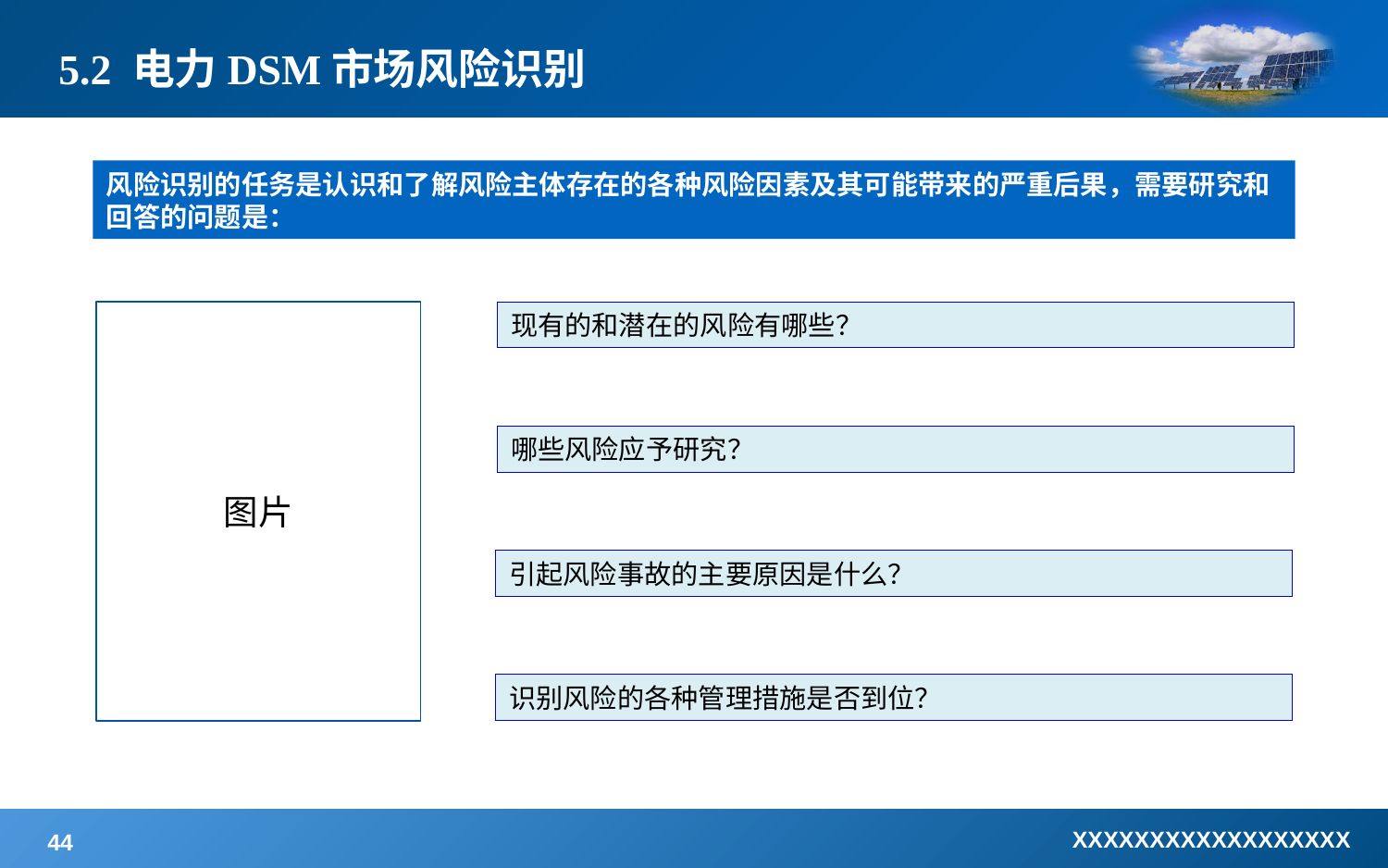

5.2 电力DSM市场风险识别
风险识别的任务是认识和了解风险主体存在的各种风险因素及其可能带来的严重后果，需要研究和回答的问题是：

图片
现有的和潜在的风险有哪些？
哪些风险应予研究？
引起风险事故的主要原因是什么？
识别风险的各种管理措施是否到位？